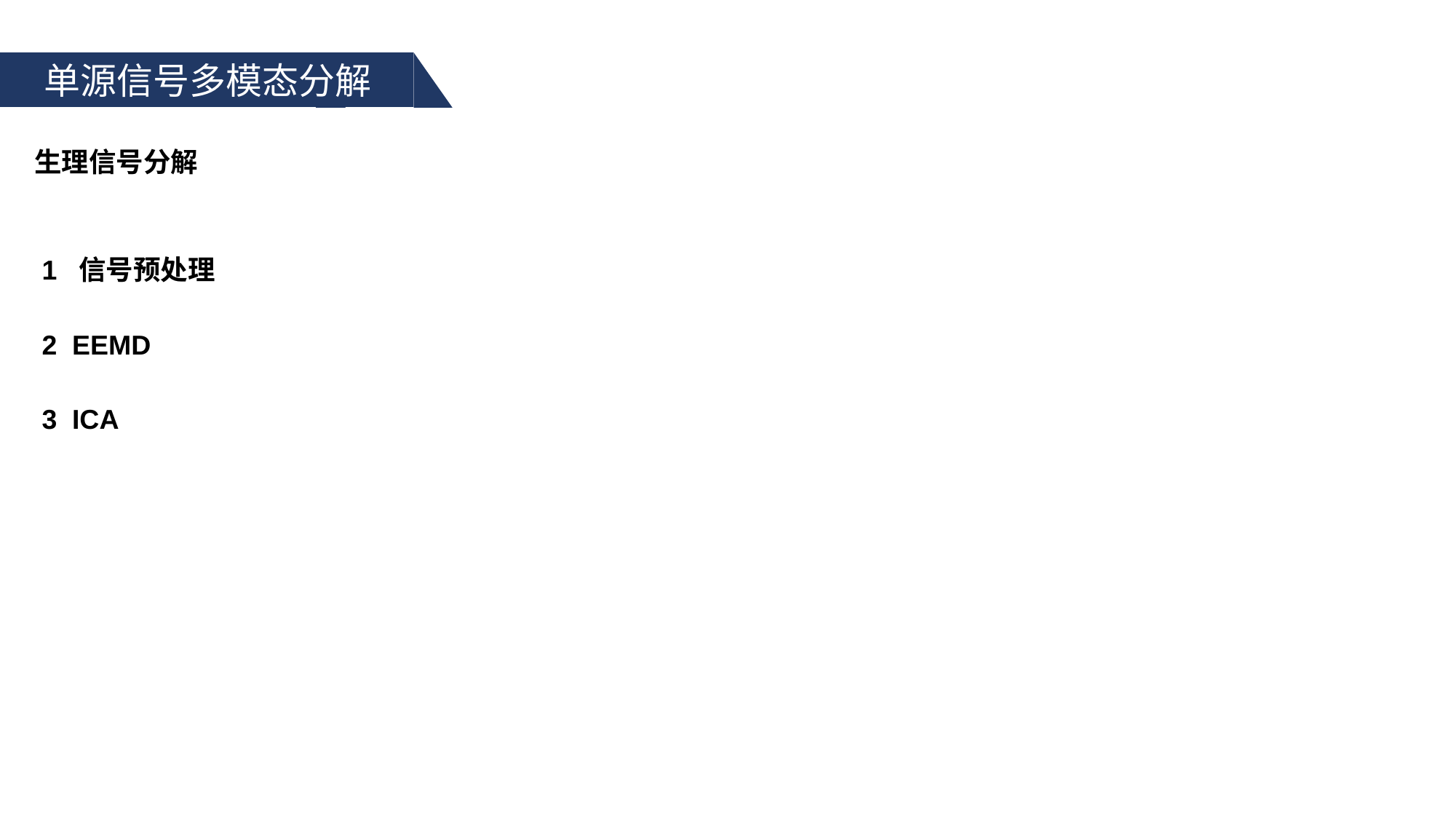

生理信号分解

   单源信号多模态分解

生理信号分解
 1  信号预处理
 2  EEMD
 3  ICA